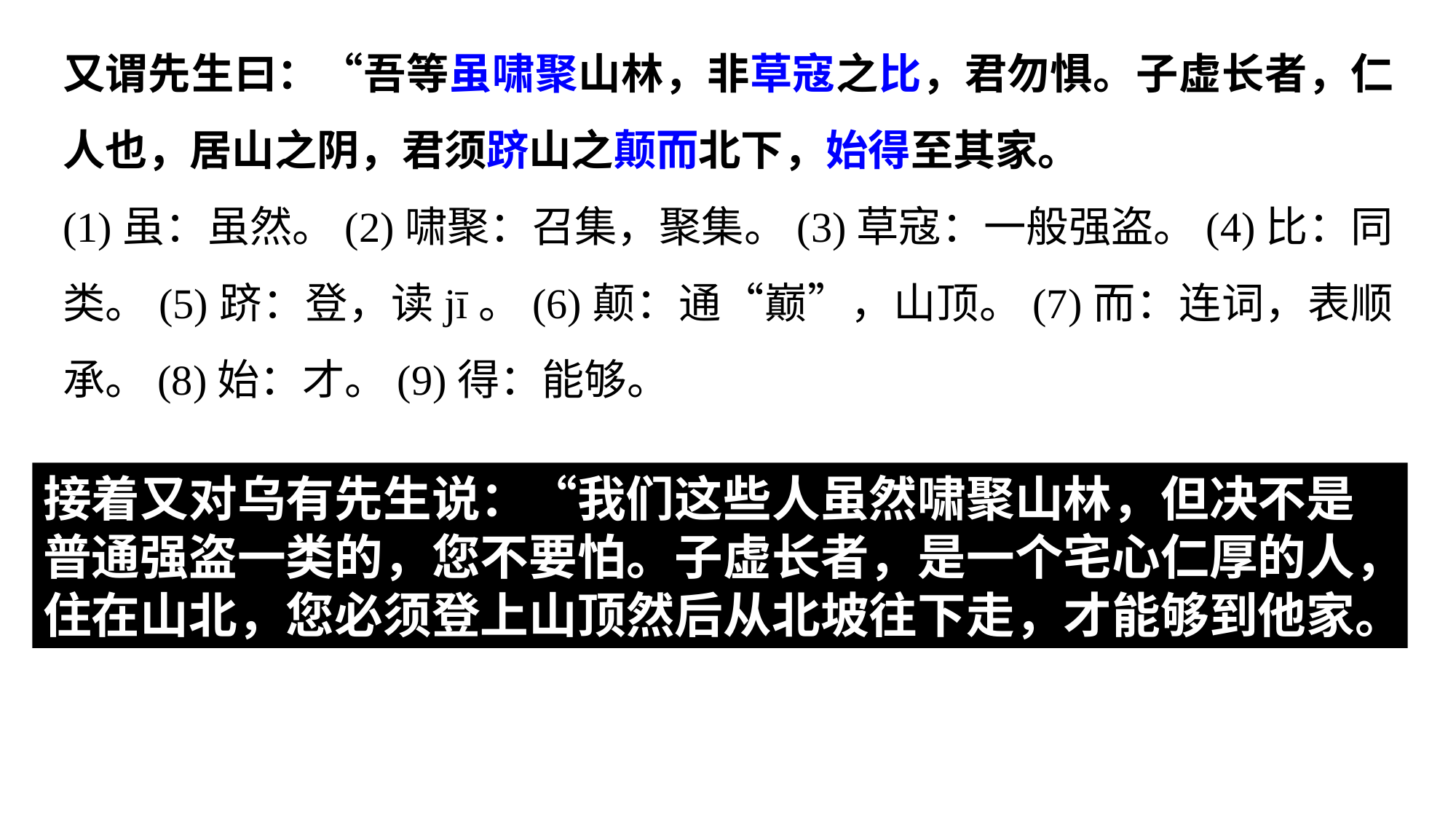

又谓先生曰：“吾等虽啸聚山林，非草寇之比，君勿惧。子虚长者，仁人也，居山之阴，君须跻山之颠而北下，始得至其家。
(1)虽：虽然。(2)啸聚：召集，聚集。(3)草寇：一般强盗。(4)比：同类。(5)跻：登，读jī。(6)颠：通“巅”，山顶。(7)而：连词，表顺承。(8)始：才。(9)得：能够。

接着又对乌有先生说：“我们这些人虽然啸聚山林，但决不是普通强盗一类的，您不要怕。子虚长者，是一个宅心仁厚的人，住在山北，您必须登上山顶然后从北坡往下走，才能够到他家。